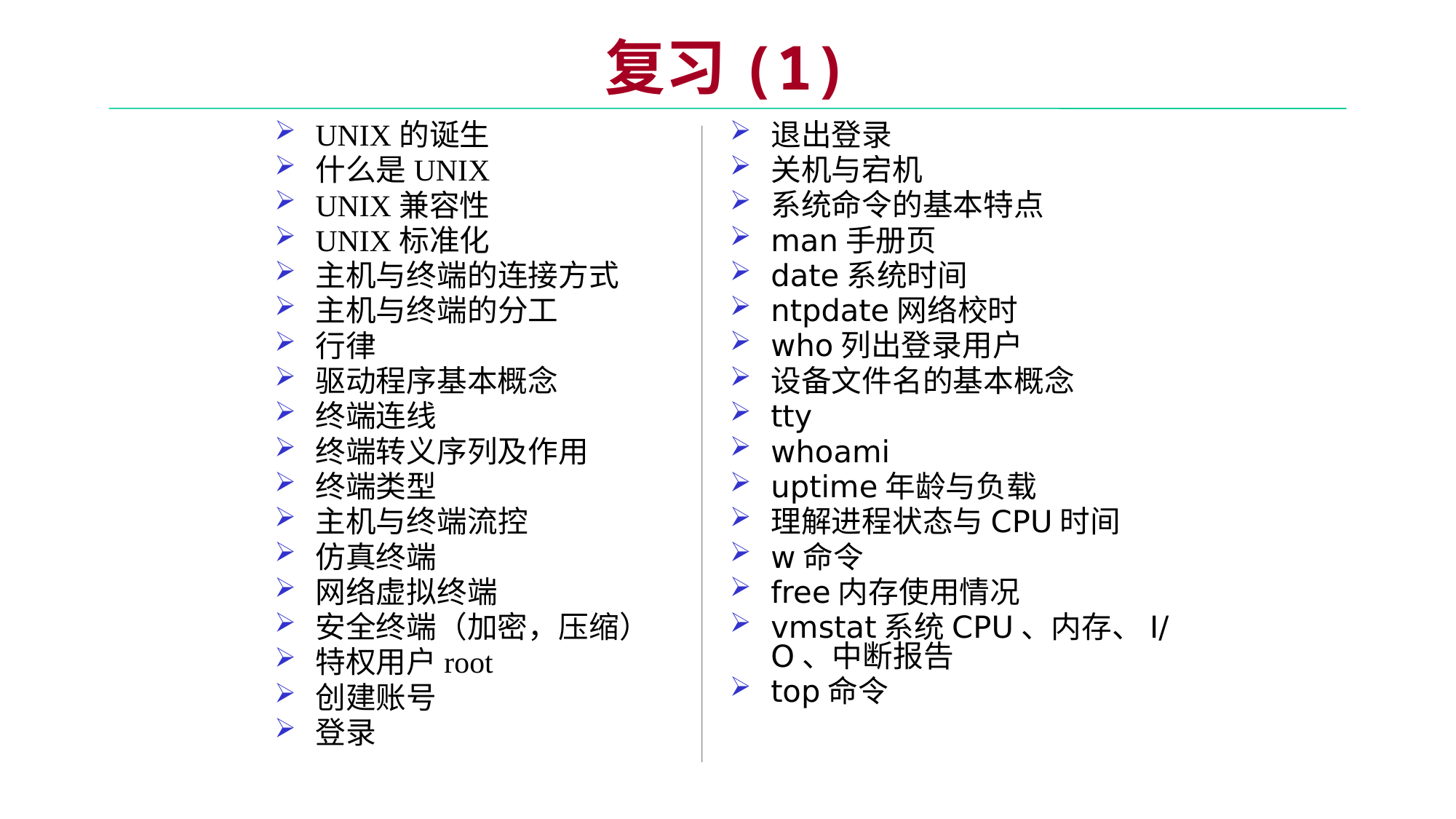

# 复习(1)
退出登录
关机与宕机
系统命令的基本特点
man手册页
date系统时间
ntpdate网络校时
who列出登录用户
设备文件名的基本概念
tty
whoami
uptime年龄与负载
理解进程状态与CPU时间
w命令
free内存使用情况
vmstat系统CPU、内存、I/O、中断报告
top命令
UNIX的诞生
什么是UNIX
UNIX兼容性
UNIX标准化
主机与终端的连接方式
主机与终端的分工
行律
驱动程序基本概念
终端连线
终端转义序列及作用
终端类型
主机与终端流控
仿真终端
网络虚拟终端
安全终端（加密，压缩）
特权用户root
创建账号
登录